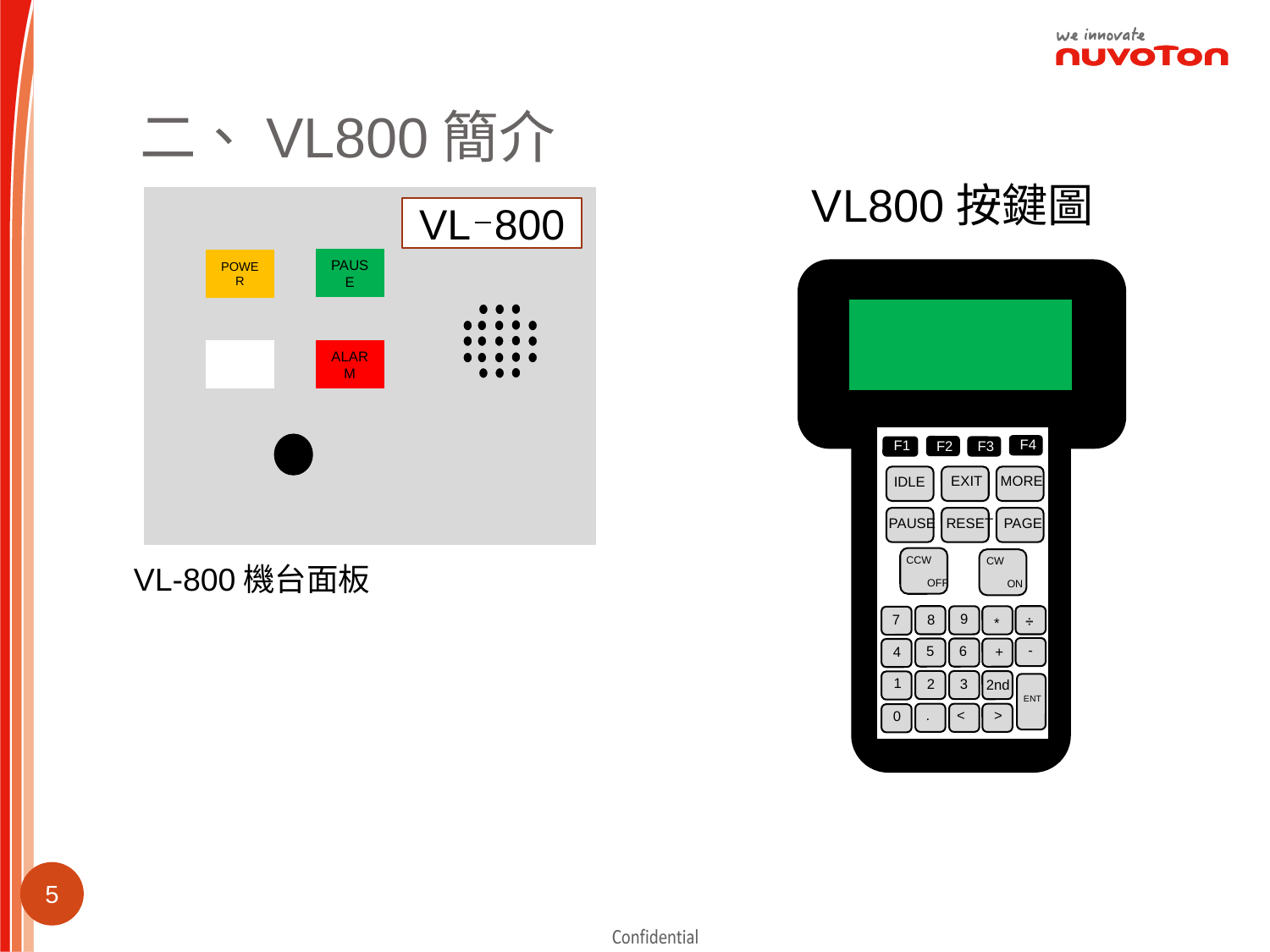

# 二、VL800簡介
VL800按鍵圖

VL  800
PAUSE
POWER

ALARM

F4
F1
F3
F2

MORE
EXIT
IDLE

PAUSE
RESET
PAGE
CCW
       OFF

CW
       ON

VL-800機台面板
9

8

7

÷

*

-

5

6

4

+

1

2

3

2nd

ENT

<

>

.

0

5